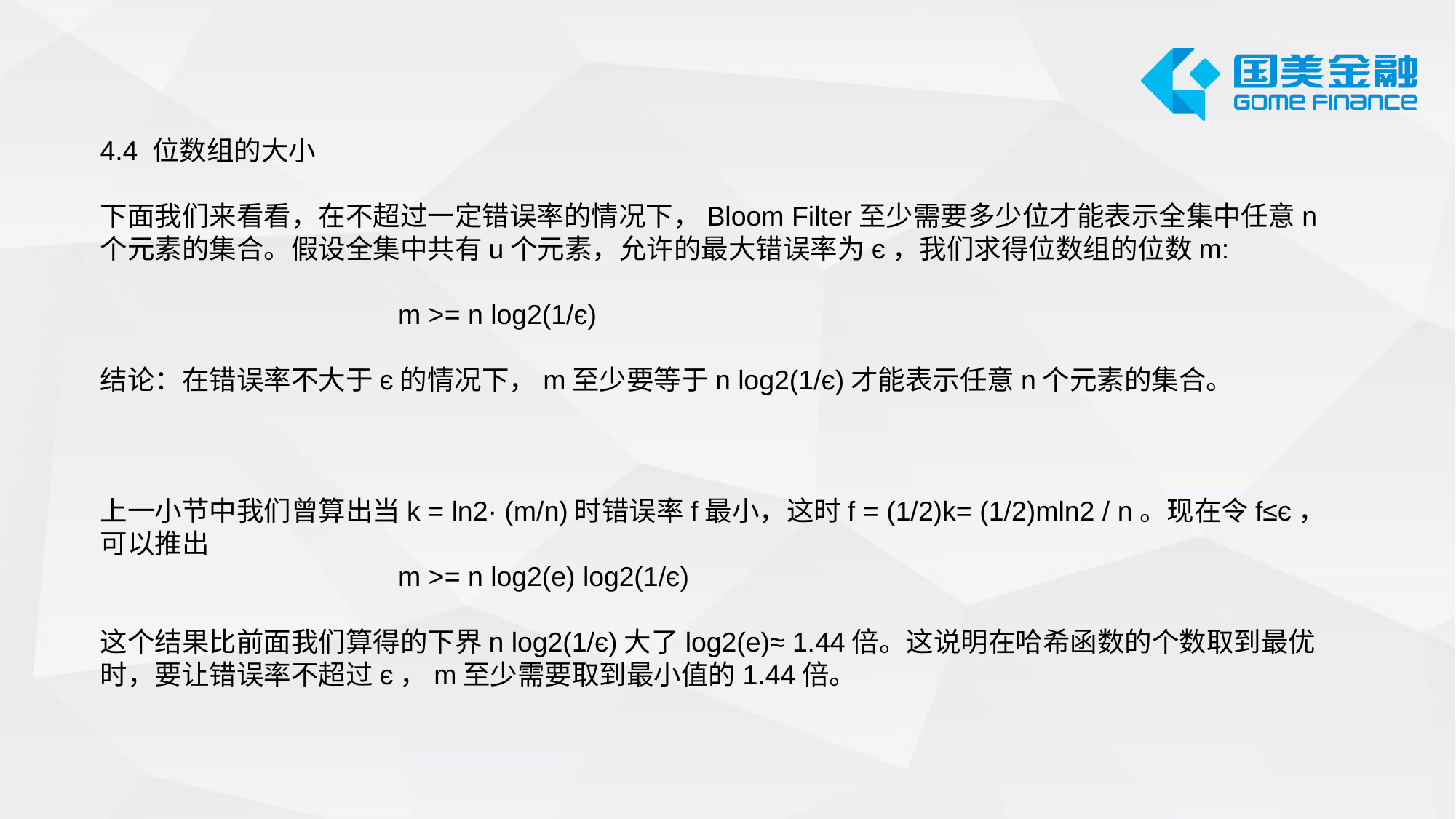

4.4 位数组的大小

下面我们来看看，在不超过一定错误率的情况下，Bloom Filter至少需要多少位才能表示全集中任意n个元素的集合。假设全集中共有u个元素，允许的最大错误率为є，我们求得位数组的位数m:

                                       m >= n log2(1/є)

结论：在错误率不大于є的情况下，m至少要等于n log2(1/є)才能表示任意n个元素的集合。

上一小节中我们曾算出当k = ln2· (m/n)时错误率f最小，这时f = (1/2)k= (1/2)mln2 / n。现在令f≤є，可以推出
                                       m >= n log2(e) log2(1/є)

这个结果比前面我们算得的下界n log2(1/є)大了log2(e)≈ 1.44倍。这说明在哈希函数的个数取到最优时，要让错误率不超过є，m至少需要取到最小值的1.44倍。